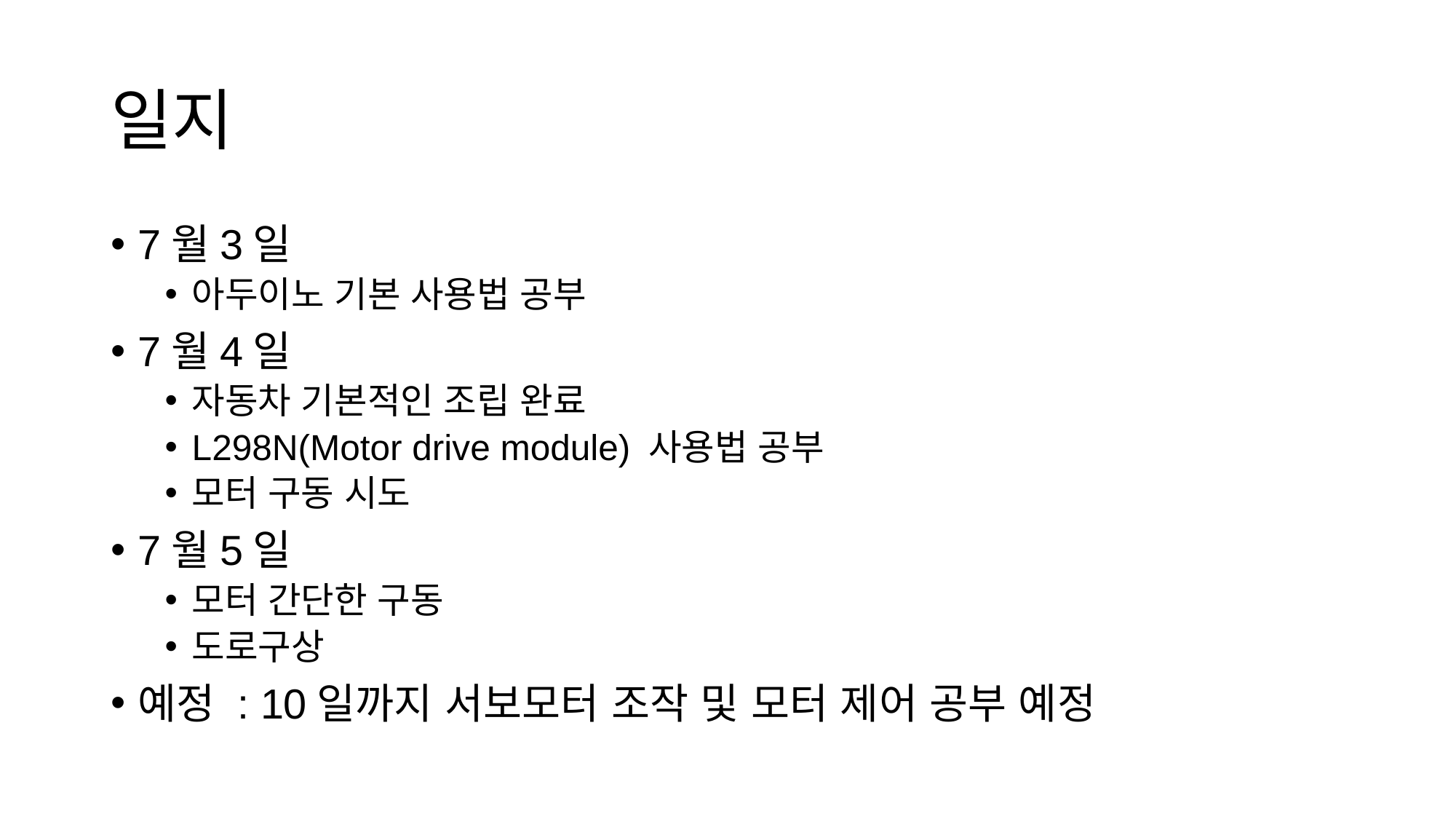

# 일지
7월3일
아두이노 기본 사용법 공부
7월4일
자동차 기본적인 조립 완료
L298N(Motor drive module) 사용법 공부
모터 구동 시도
7월5일
모터 간단한 구동
도로구상
예정 : 10일까지 서보모터 조작 및 모터 제어 공부 예정